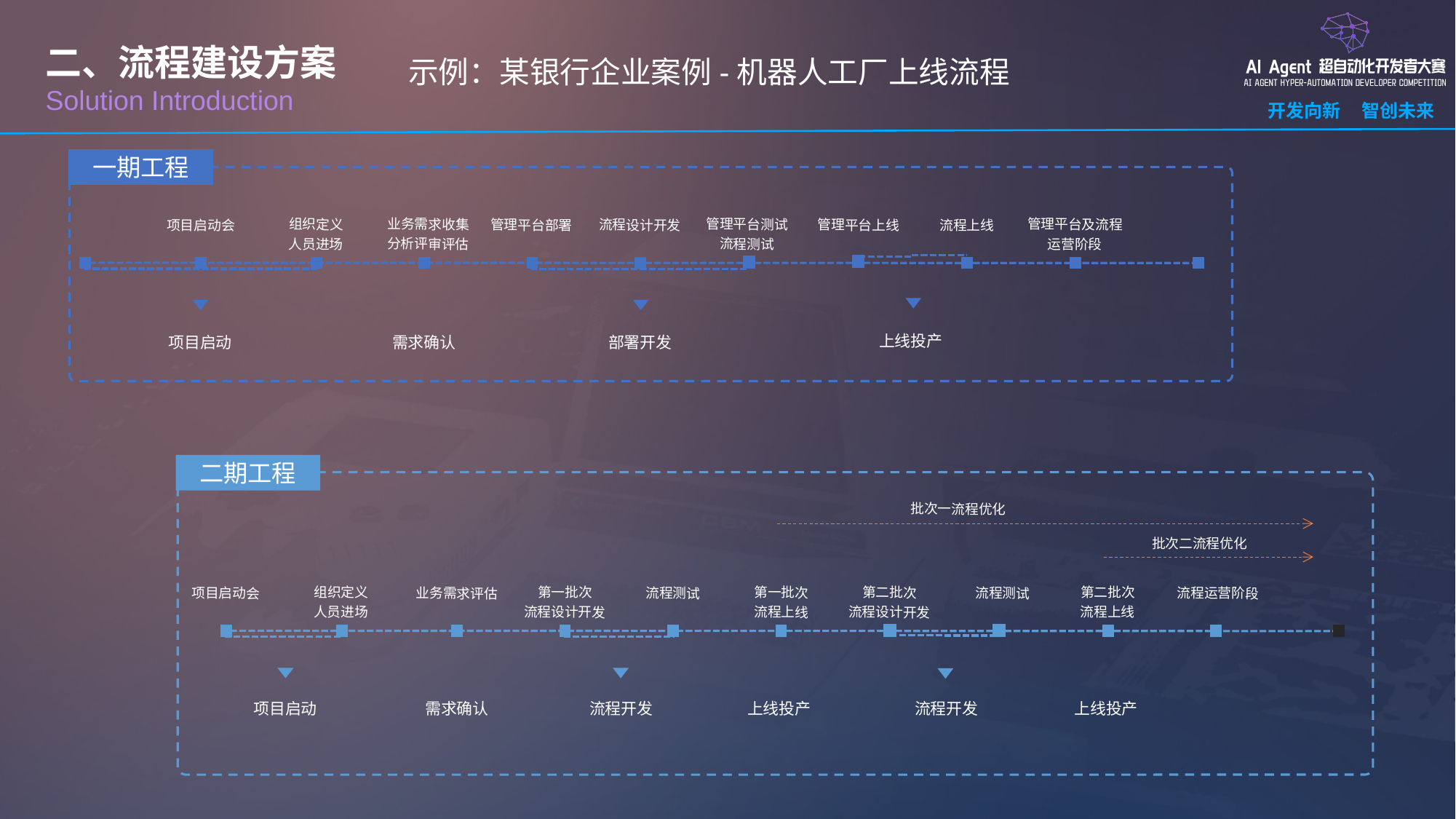

二、流程建设方案
Solution Introduction

示例：某银行企业案例-机器人工厂上线流程
一期工程

业务需求收集
分析评审评估
管理平台测试
流程测试
组织定义
人员进场
管理平台及流程
运营阶段
项目启动会
管理平台部署
流程设计开发
管理平台上线
流程上线

上线投产
项目启动
需求确认
部署开发
二期工程

批次一流程优化
批次二流程优化
组织定义
人员进场
第一批次
流程设计开发
第二批次
流程上线
第一批次
流程上线
第二批次
流程设计开发
项目启动会
流程运营阶段
业务需求评估
流程测试
流程测试

项目启动
需求确认
流程开发
上线投产
流程开发
上线投产